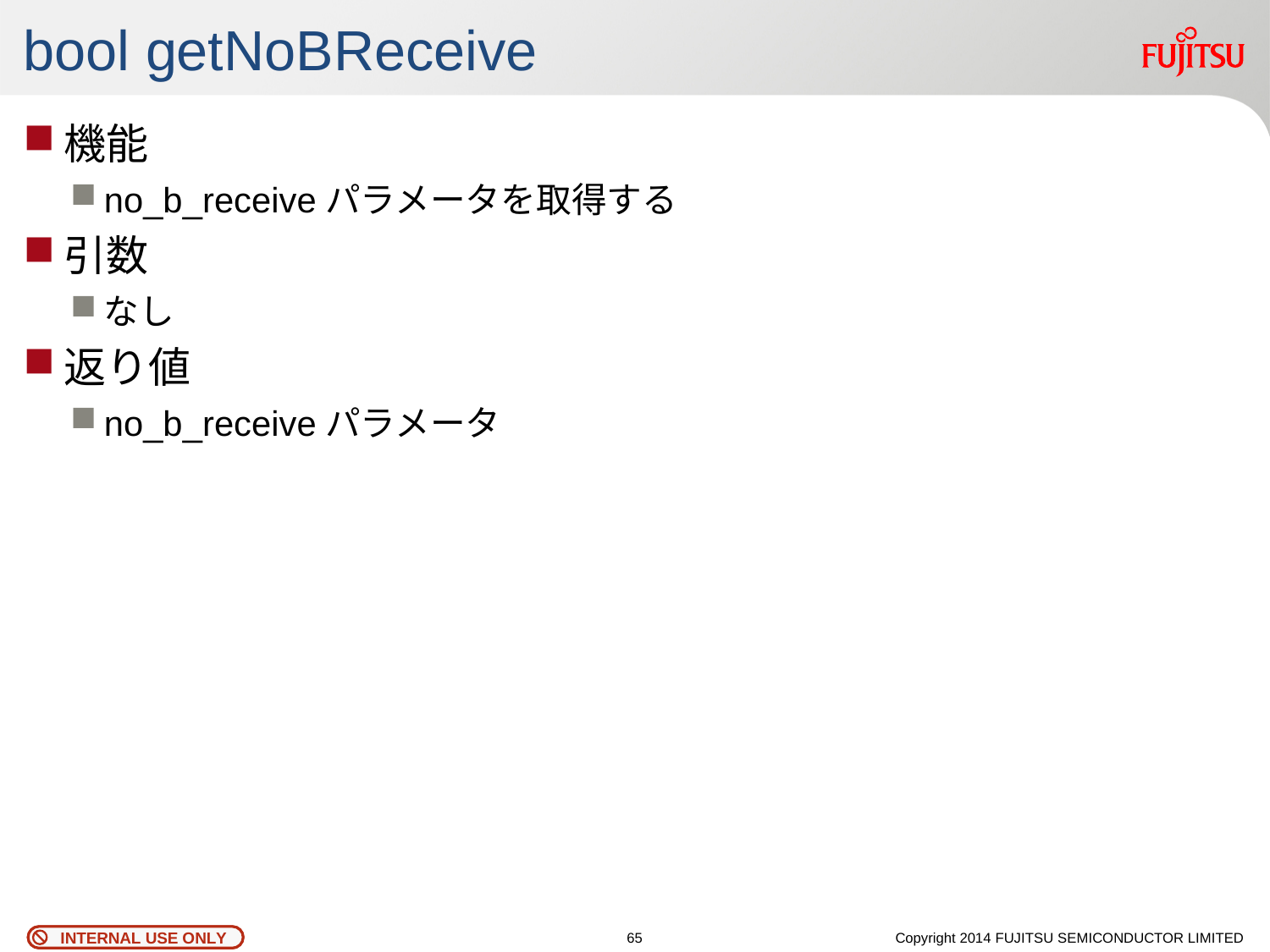

# bool getNoBReceive
機能
no_b_receiveパラメータを取得する
引数
なし
返り値
no_b_receiveパラメータ

65
Copyright 2014 FUJITSU SEMICONDUCTOR LIMITED